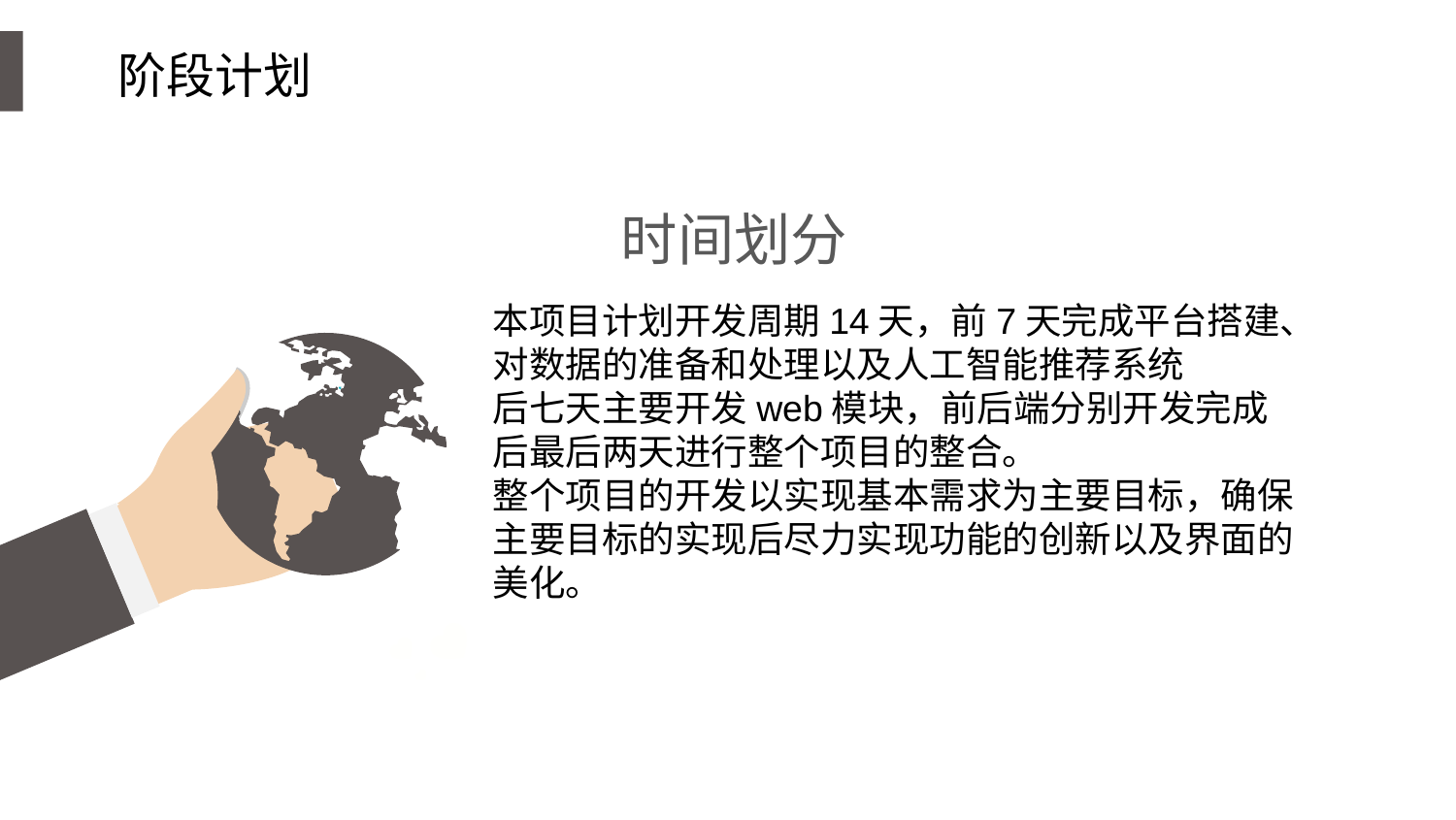

阶段计划
时间划分
本项目计划开发周期14天，前7天完成平台搭建、对数据的准备和处理以及人工智能推荐系统
后七天主要开发web模块，前后端分别开发完成后最后两天进行整个项目的整合。
整个项目的开发以实现基本需求为主要目标，确保主要目标的实现后尽力实现功能的创新以及界面的美化。